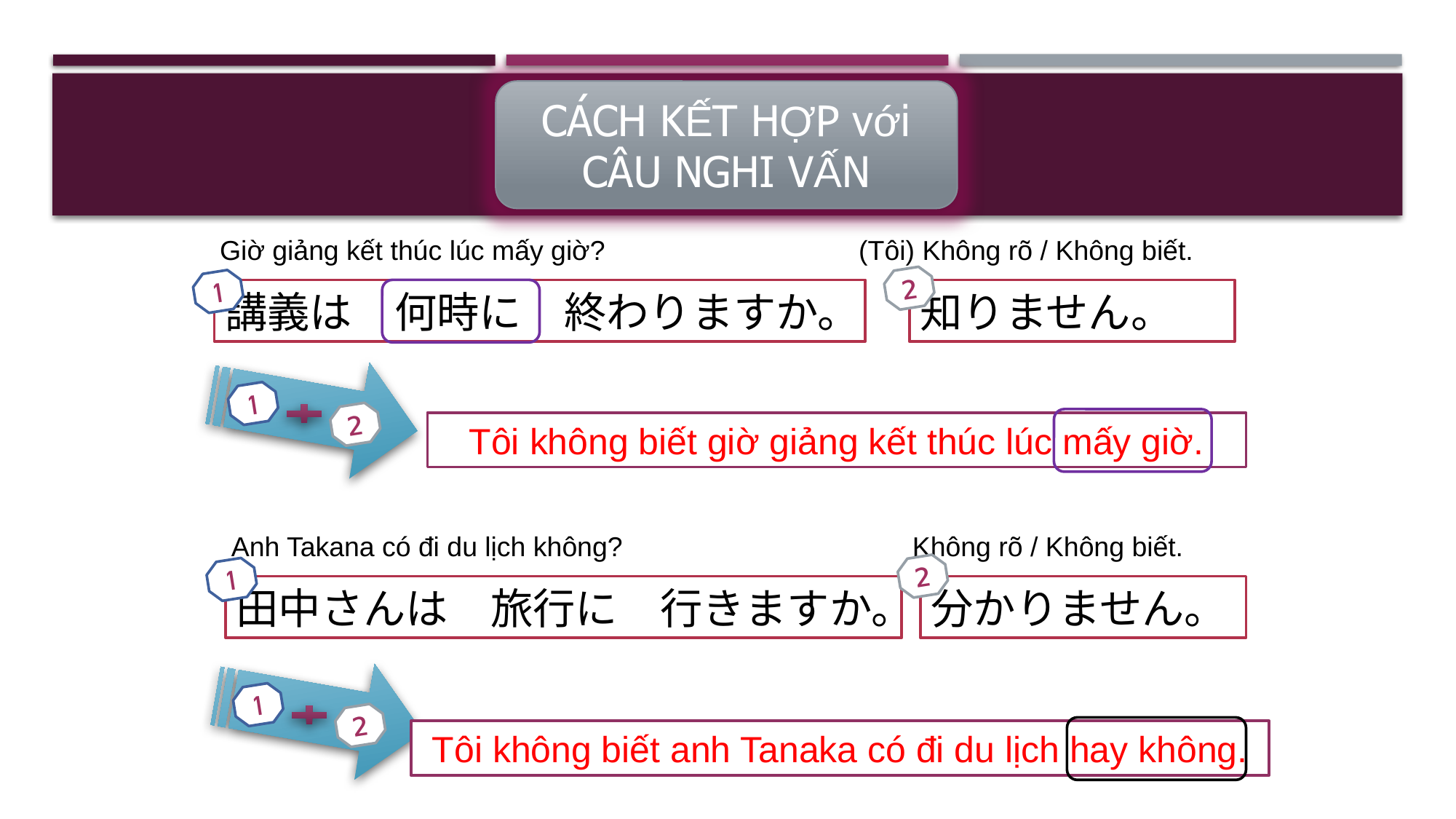

CÁCH KẾT HỢP với
CÂU NGHI VẤN
Giờ giảng kết thúc lúc mấy giờ?
(Tôi) Không rõ / Không biết.
2
1
講義は　何時に　終わりますか。

知りません。

1

2

Tôi không biết giờ giảng kết thúc lúc mấy giờ.
Anh Takana có đi du lịch không?
Không rõ / Không biết.
2
1
田中さんは　旅行に　行きますか。
分かりません。

1

2

Tôi không biết anh Tanaka có đi du lịch hay không.